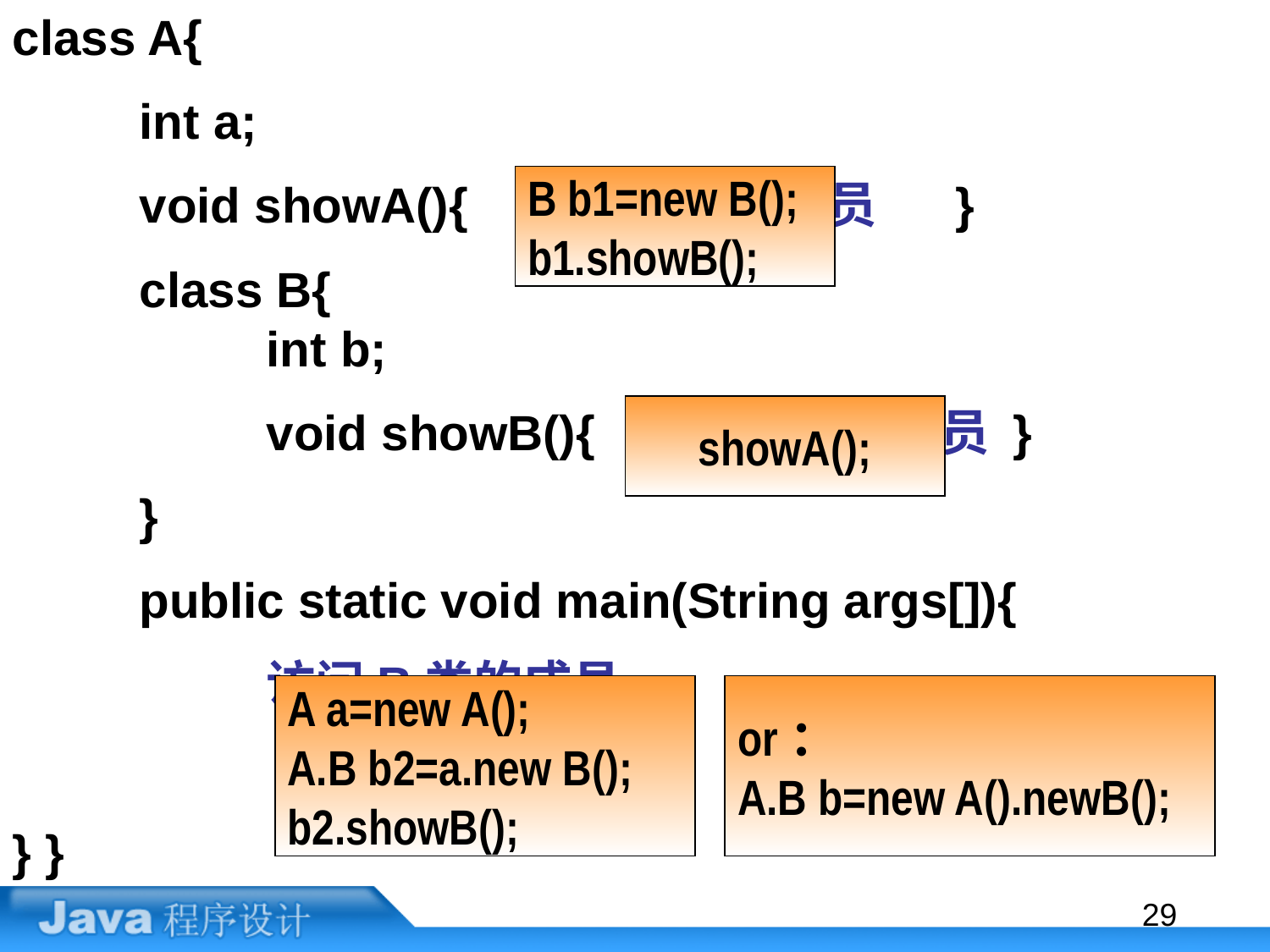

class A{
	int a;
	void showA(){   访问B类的成员      }
	class B{
		int b;
		void showB(){  访问A类的成员 }
	}
	public static void main(String args[]){
		访问B类的成员

} }
B b1=new B();
b1.showB();
showA();
A a=new A();
A.B b2=a.new B();
b2.showB();
or：
A.B b=new A().newB();